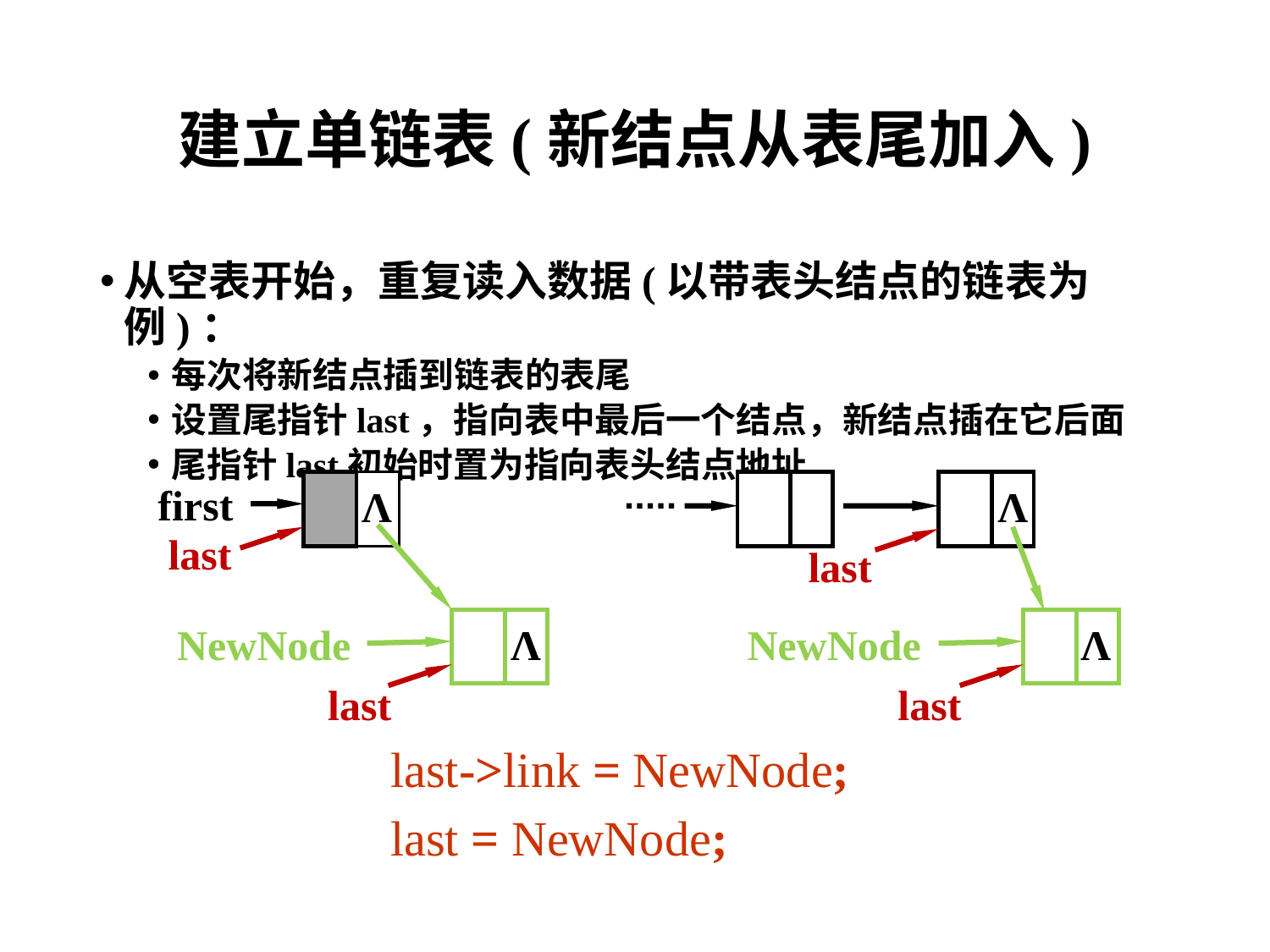

# 建立单链表(新结点从表尾加入)
从空表开始，重复读入数据(以带表头结点的链表为例)：
每次将新结点插到链表的表尾
设置尾指针last，指向表中最后一个结点，新结点插在它后面
尾指针last初始时置为指向表头结点地址
first

Λ
Λ

last

last

NewNode
Λ
NewNode
Λ

last
last
last->link = NewNode;
last = NewNode;